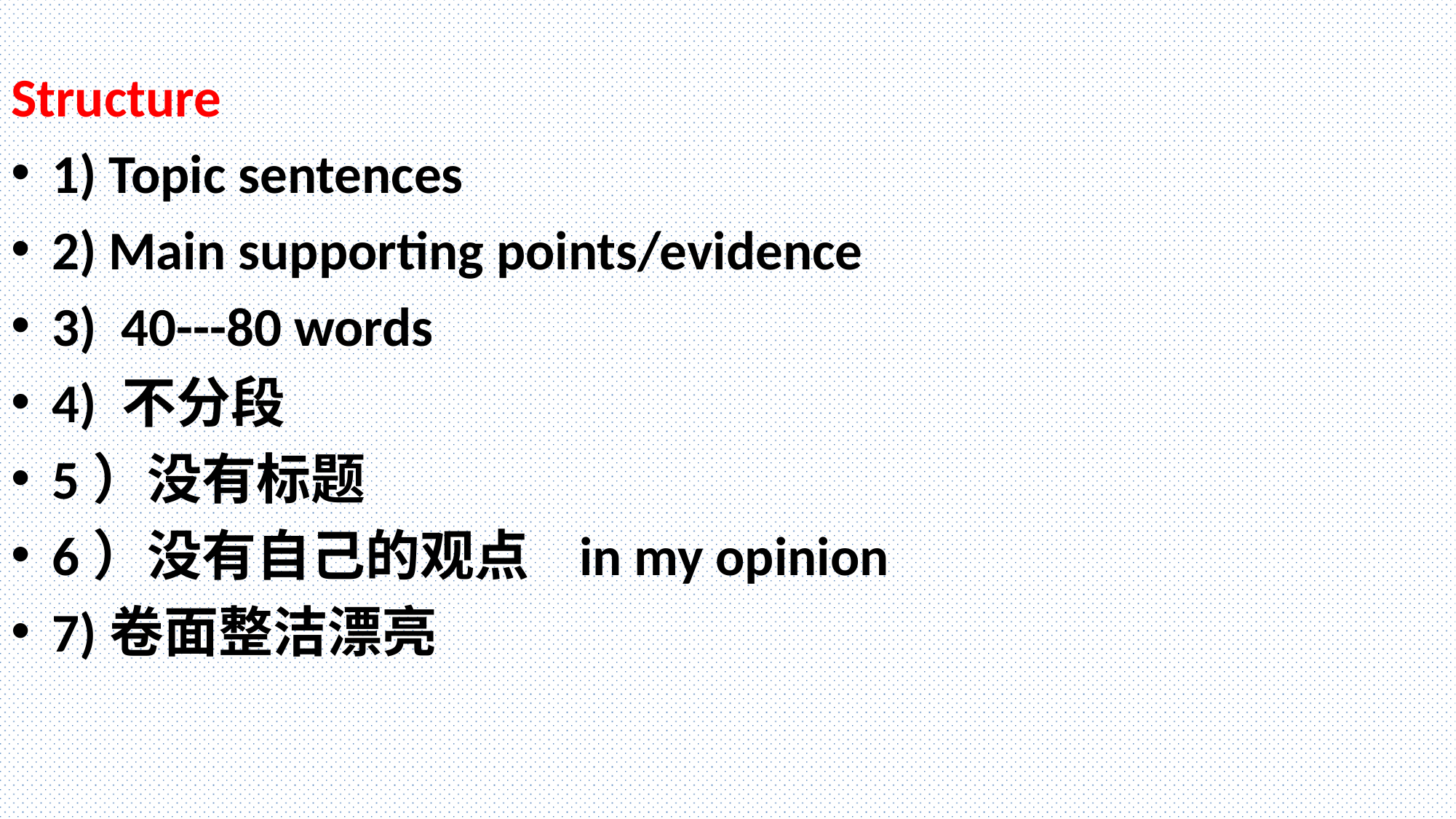

Structure
1) Topic sentences
2) Main supporting points/evidence
3)  40---80 words
4) 不分段
5）没有标题
6）没有自己的观点   in my opinion
7)卷面整洁漂亮